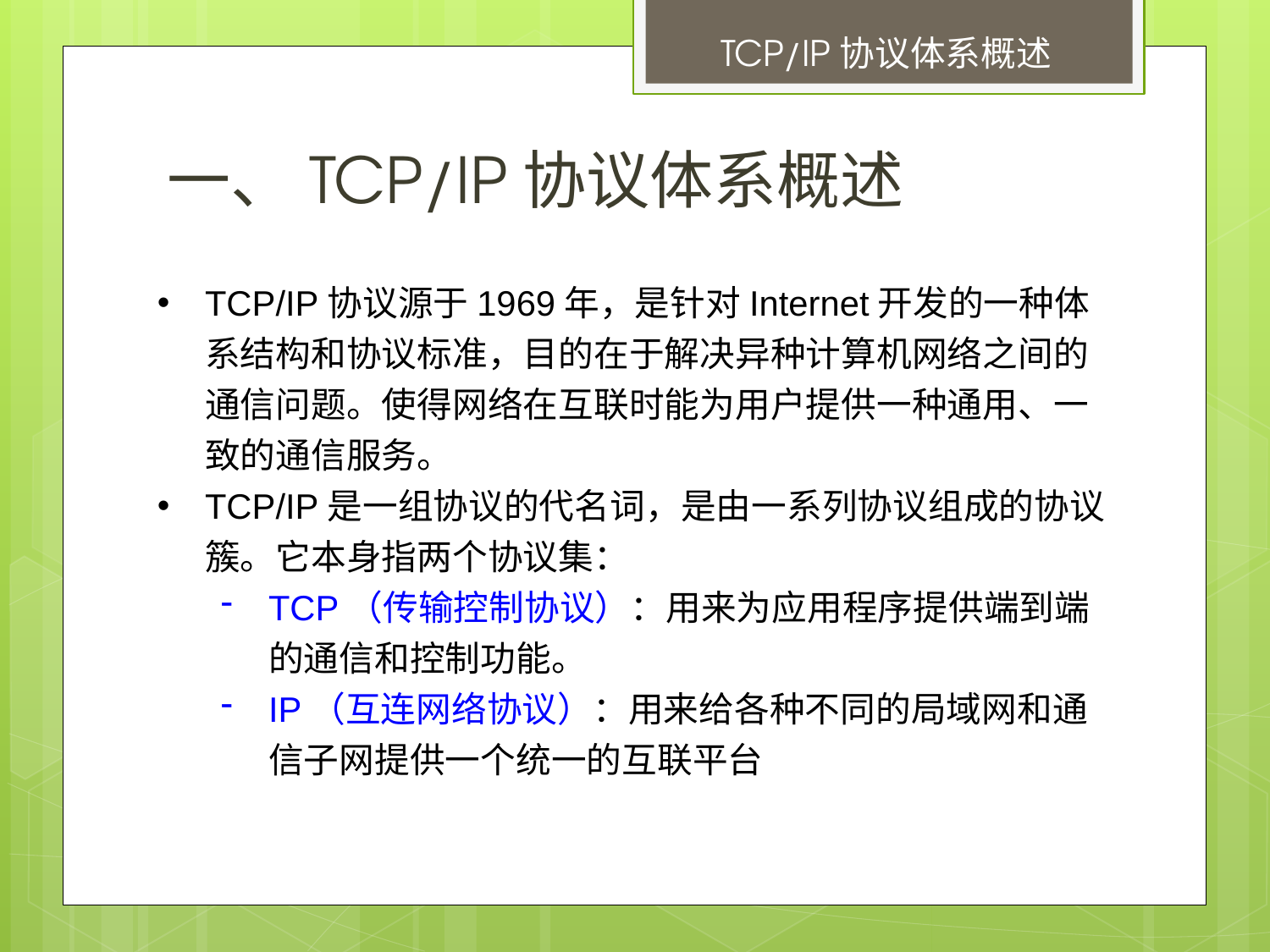

TCP/IP协议体系概述
一、TCP/IP协议体系概述
TCP/IP协议源于1969年，是针对Internet开发的一种体系结构和协议标准，目的在于解决异种计算机网络之间的通信问题。使得网络在互联时能为用户提供一种通用、一致的通信服务。
TCP/IP是一组协议的代名词，是由一系列协议组成的协议簇。它本身指两个协议集：
TCP（传输控制协议）：用来为应用程序提供端到端的通信和控制功能。
IP（互连网络协议）：用来给各种不同的局域网和通信子网提供一个统一的互联平台